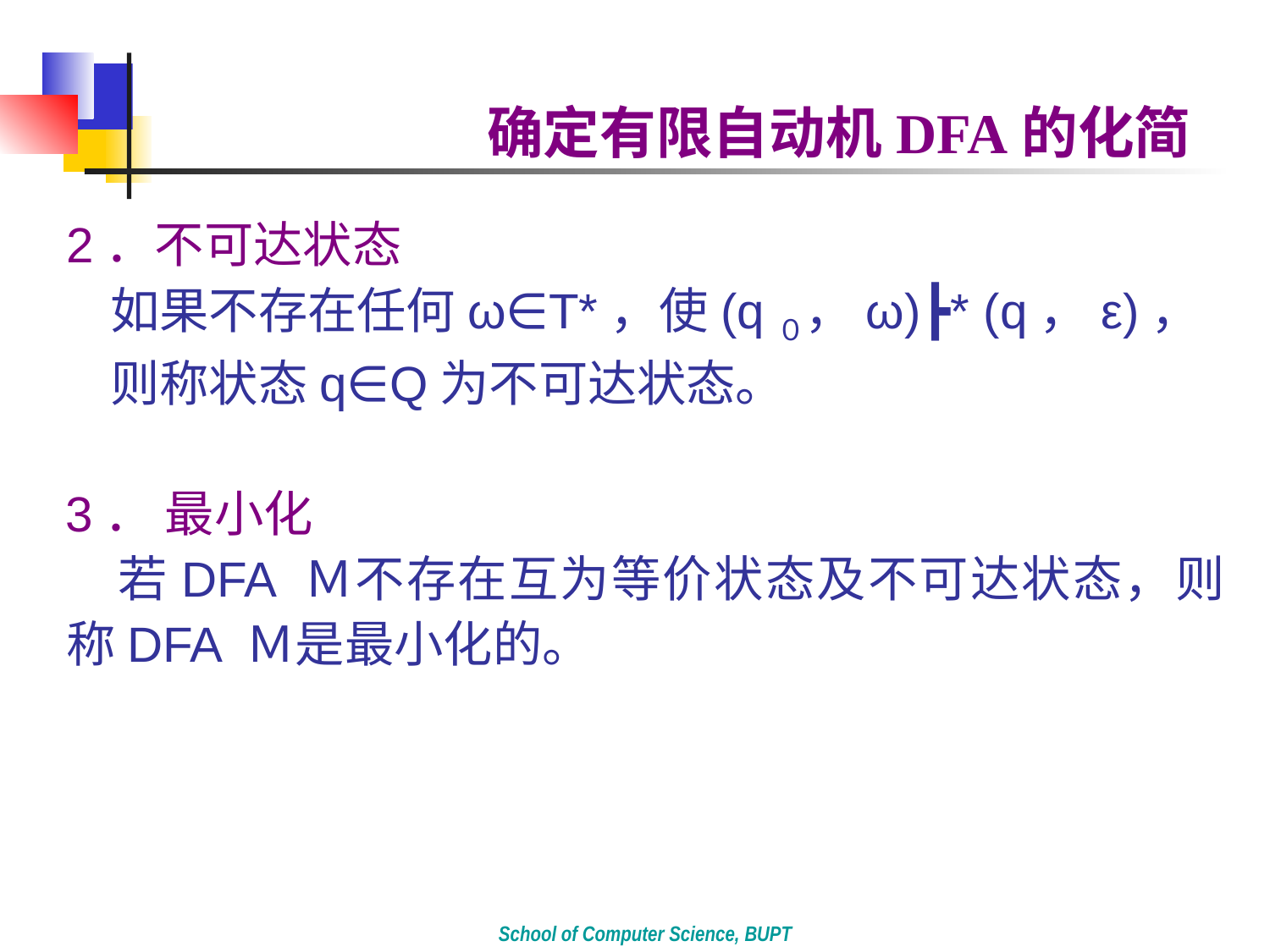

确定有限自动机DFA的化简
	2．不可达状态
   如果不存在任何ω∈T*，使(q０，ω)┣* (q，ε)，
   则称状态q∈Q为不可达状态。

3． 最小化
   若DFA Ｍ不存在互为等价状态及不可达状态，则称DFA Ｍ是最小化的。

School of Computer Science, BUPT
3